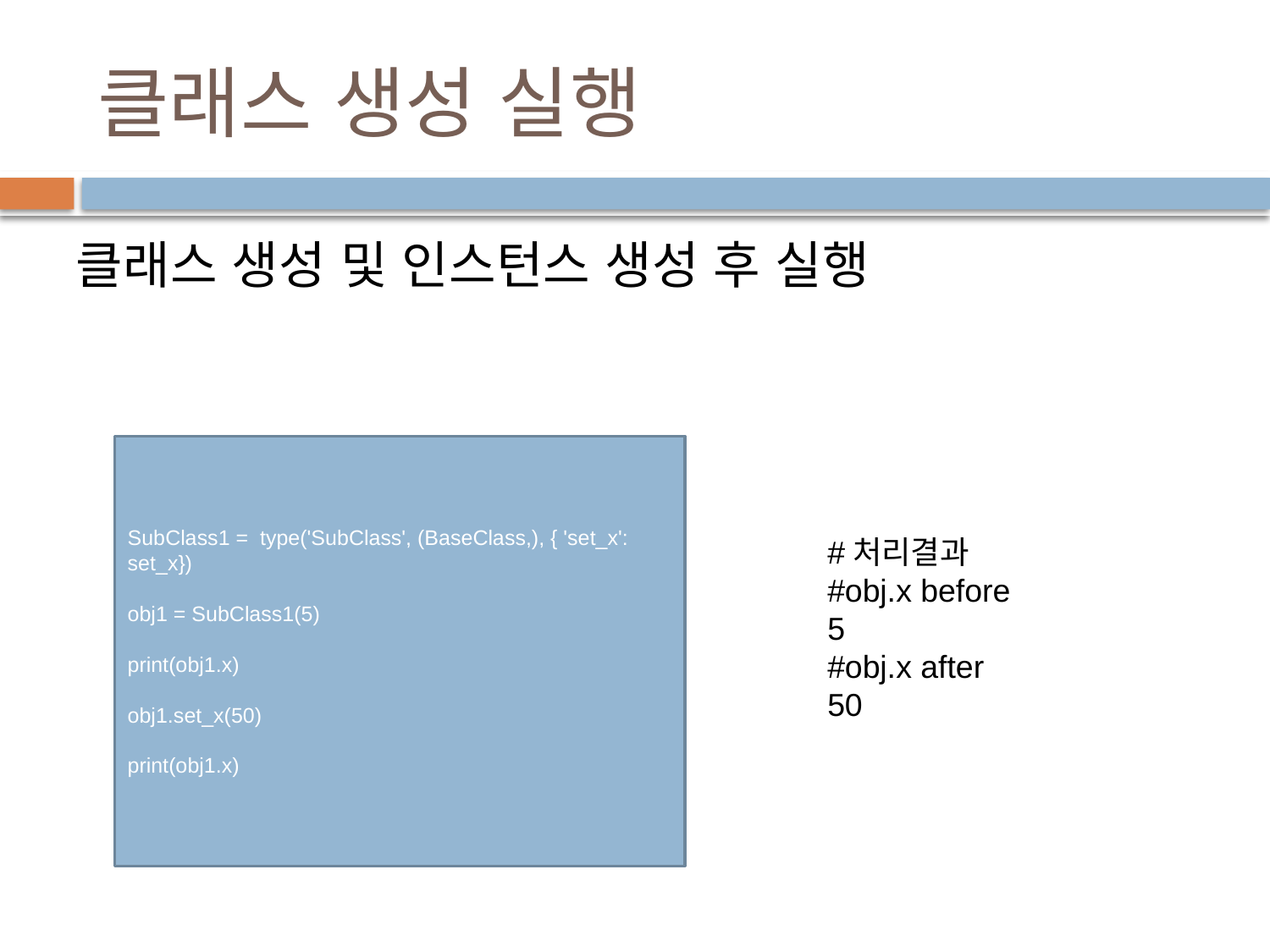

# 클래스 생성 실행
클래스 생성 및 인스턴스 생성 후 실행
SubClass1 =  type('SubClass', (BaseClass,), { 'set_x': set_x})

obj1 = SubClass1(5)

print(obj1.x)

obj1.set_x(50)

print(obj1.x)
#처리결과
#obj.x before
5
#obj.x after
50